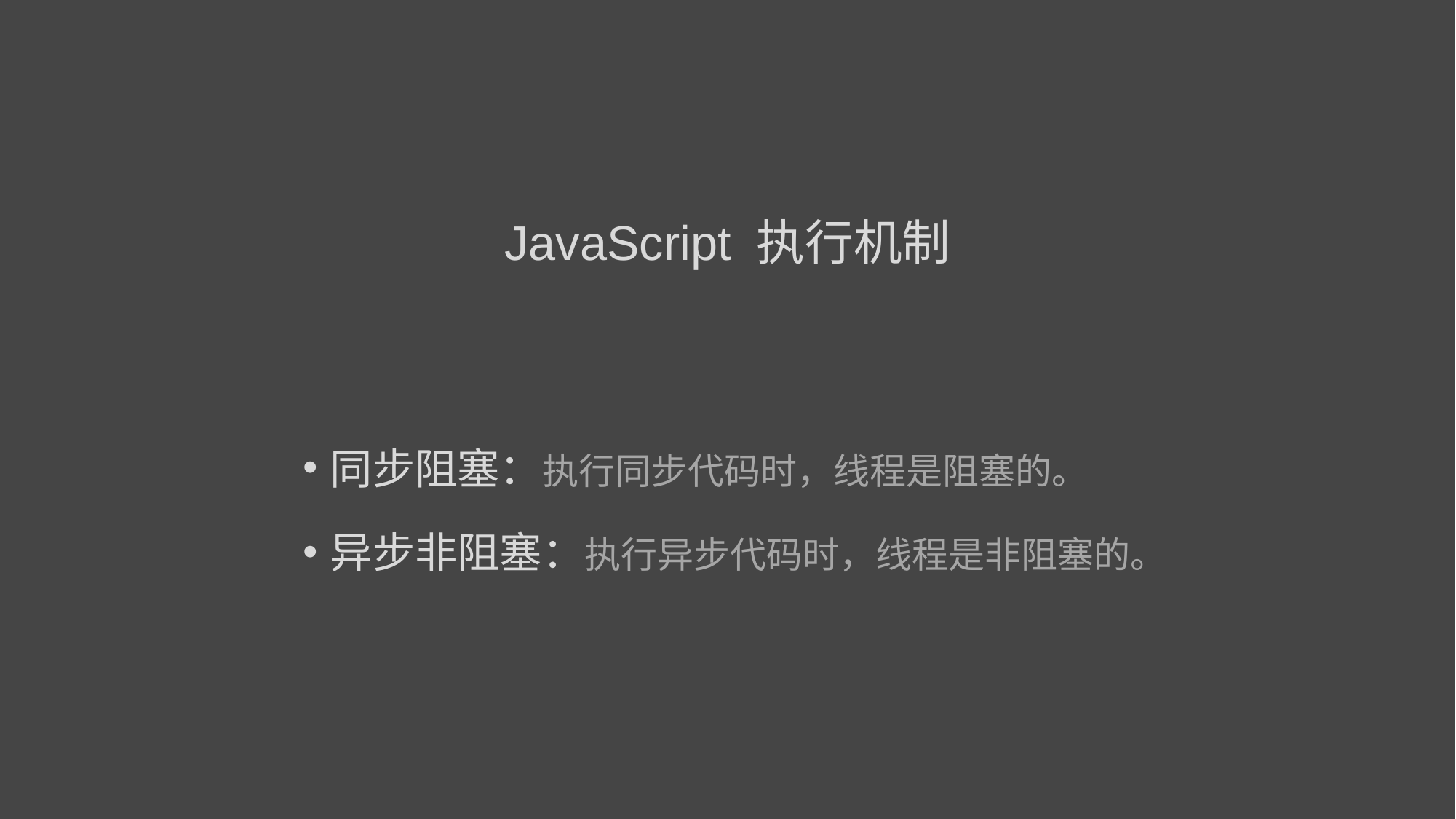

JavaScript 执行机制
同步阻塞：执行同步代码时，线程是阻塞的。
异步非阻塞：执行异步代码时，线程是非阻塞的。